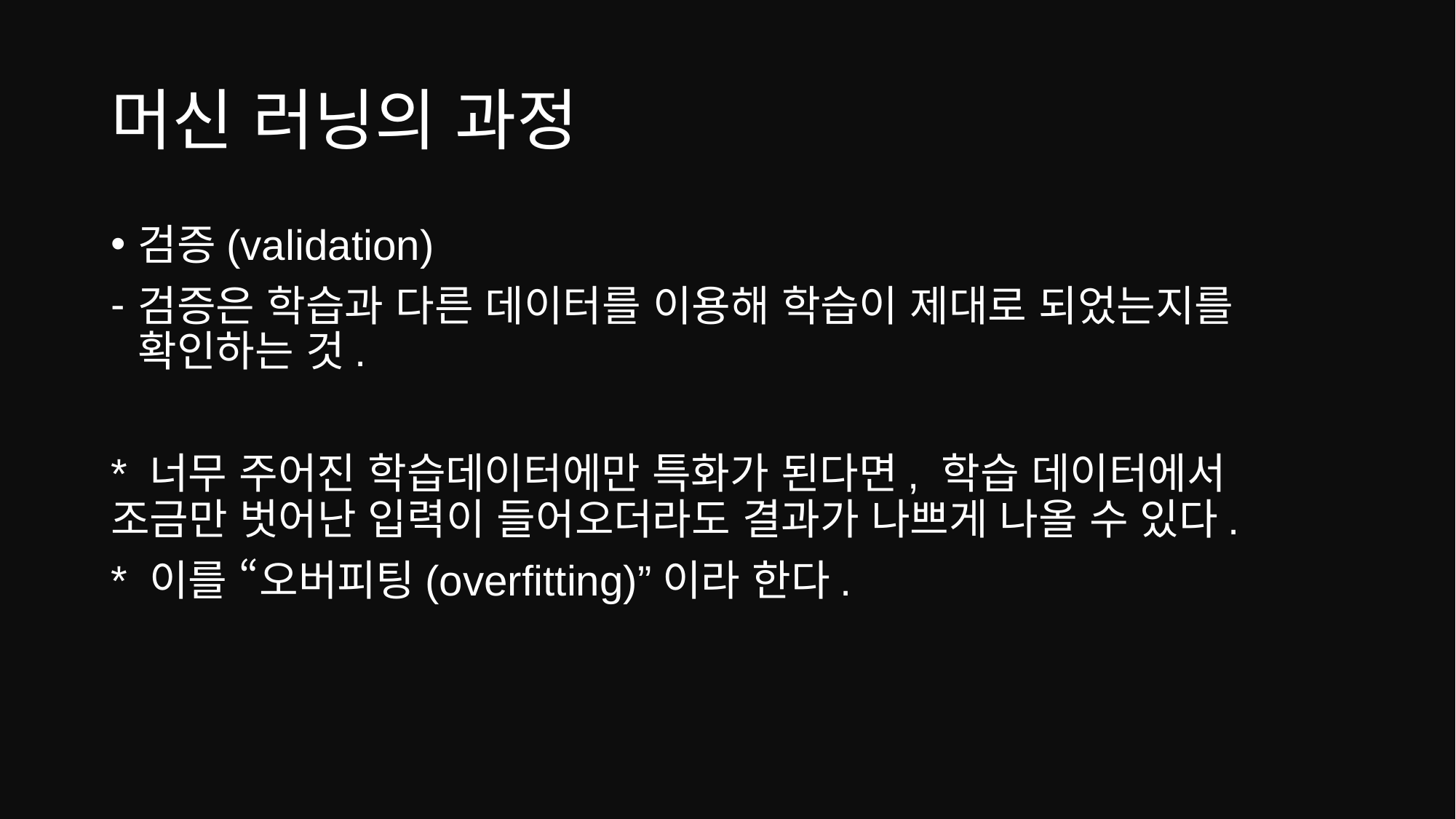

# 머신 러닝의 과정
검증(validation)
검증은 학습과 다른 데이터를 이용해 학습이 제대로 되었는지를 확인하는 것.

* 너무 주어진 학습데이터에만 특화가 된다면, 학습 데이터에서 조금만 벗어난 입력이 들어오더라도 결과가 나쁘게 나올 수 있다.
* 이를 “오버피팅(overfitting)”이라 한다.